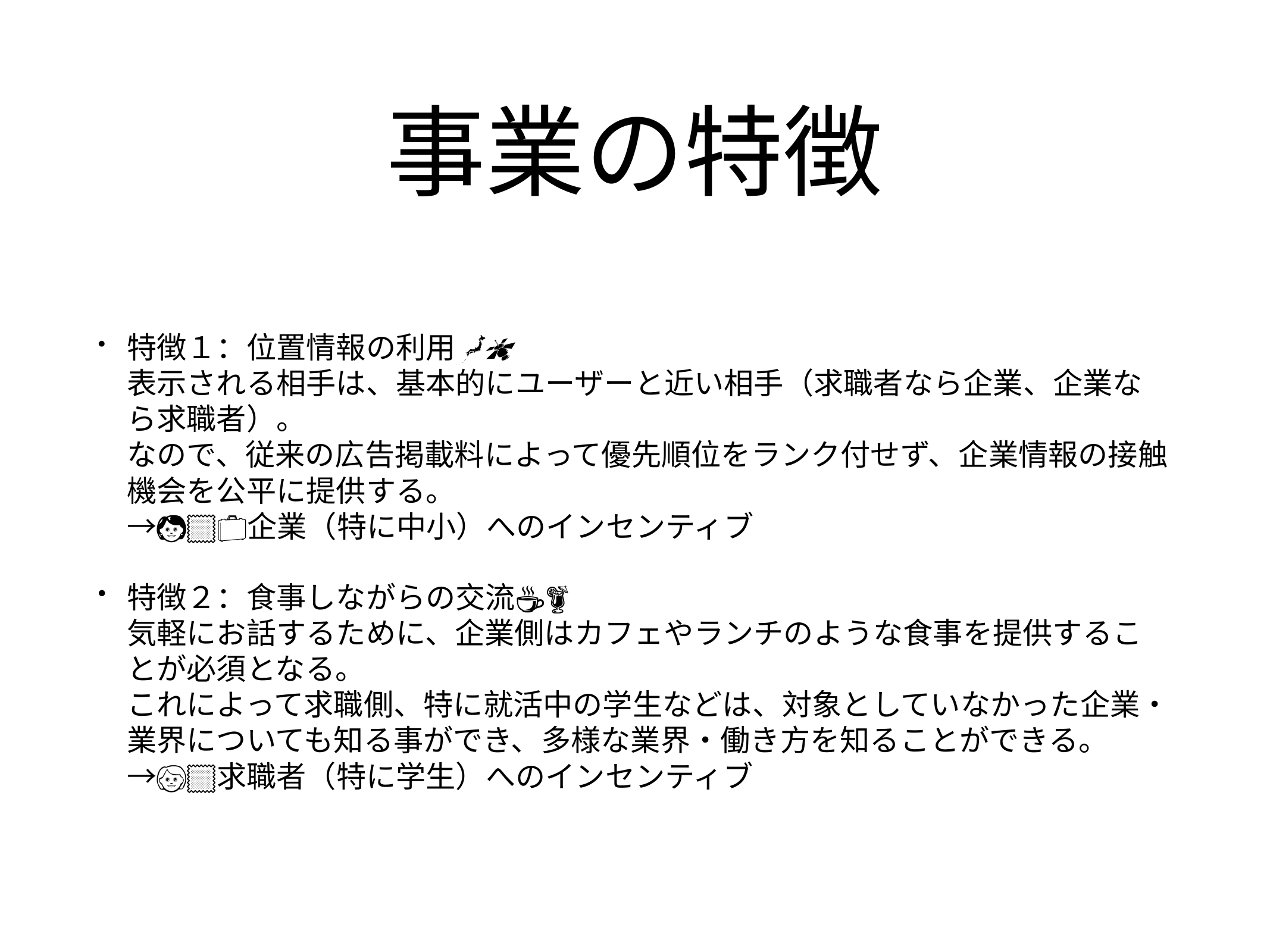

# 事業の特徴
特徴１：位置情報の利用🗾🛰
表示される相手は、基本的にユーザーと近い相手（求職者なら企業、企業なら求職者）。
なので、従来の広告掲載料によって優先順位をランク付せず、企業情報の接触機会を公平に提供する。
→👩🏻‍💼企業（特に中小）へのインセンティブ
特徴２：食事しながらの交流☕️🍹
気軽にお話するために、企業側はカフェやランチのような食事を提供することが必須となる。
これによって求職側、特に就活中の学生などは、対象としていなかった企業・業界についても知る事ができ、多様な業界・働き方を知ることができる。
→👱🏻求職者（特に学生）へのインセンティブ